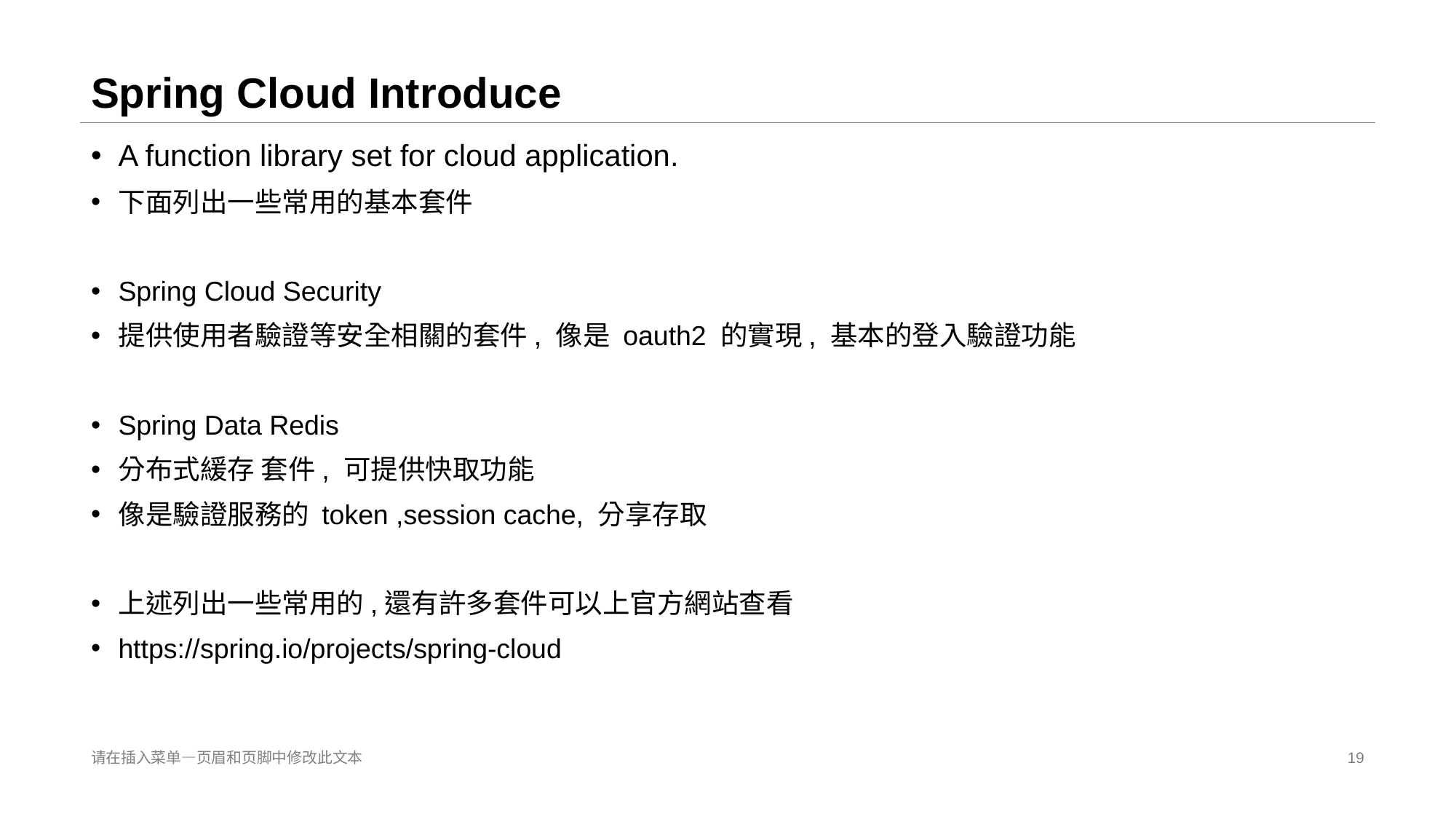

# Spring Cloud Introduce
A function library set for cloud application.
下面列出一些常用的基本套件

Spring Cloud Security
提供使用者驗證等安全相關的套件, 像是 oauth2 的實現, 基本的登入驗證功能

Spring Data Redis
分布式緩存 套件, 可提供快取功能
像是驗證服務的 token ,session cache, 分享存取

上述列出一些常用的,還有許多套件可以上官方網站查看
https://spring.io/projects/spring-cloud
请在插入菜单—页眉和页脚中修改此文本
19